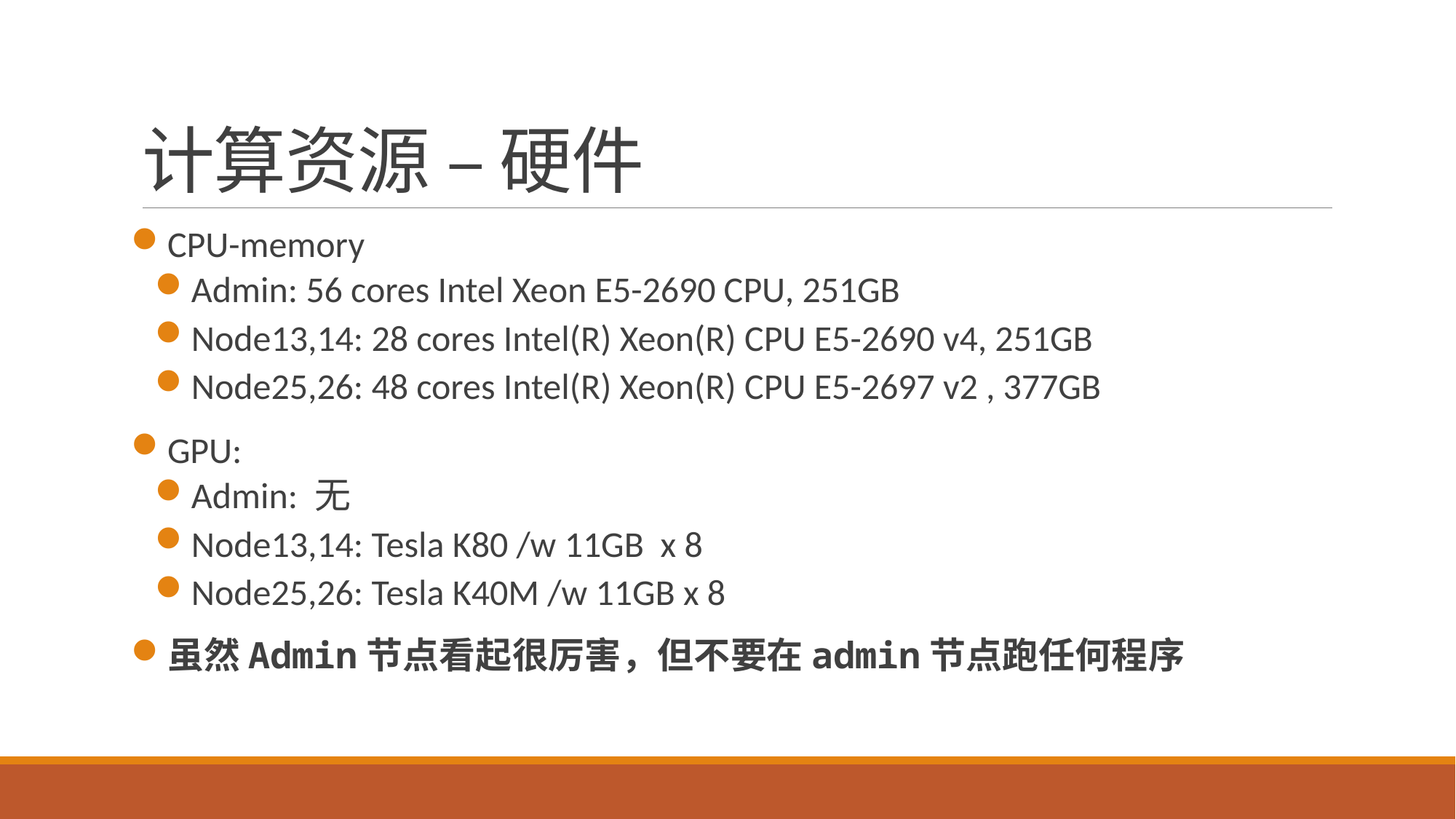

# 计算资源 – 硬件
CPU-memory
Admin: 56 cores Intel Xeon E5-2690 CPU, 251GB
Node13,14: 28 cores Intel(R) Xeon(R) CPU E5-2690 v4, 251GB
Node25,26: 48 cores Intel(R) Xeon(R) CPU E5-2697 v2 , 377GB
GPU:
Admin: 无
Node13,14: Tesla K80 /w 11GB  x 8
Node25,26: Tesla K40M /w 11GB x 8
虽然Admin节点看起很厉害，但不要在admin节点跑任何程序